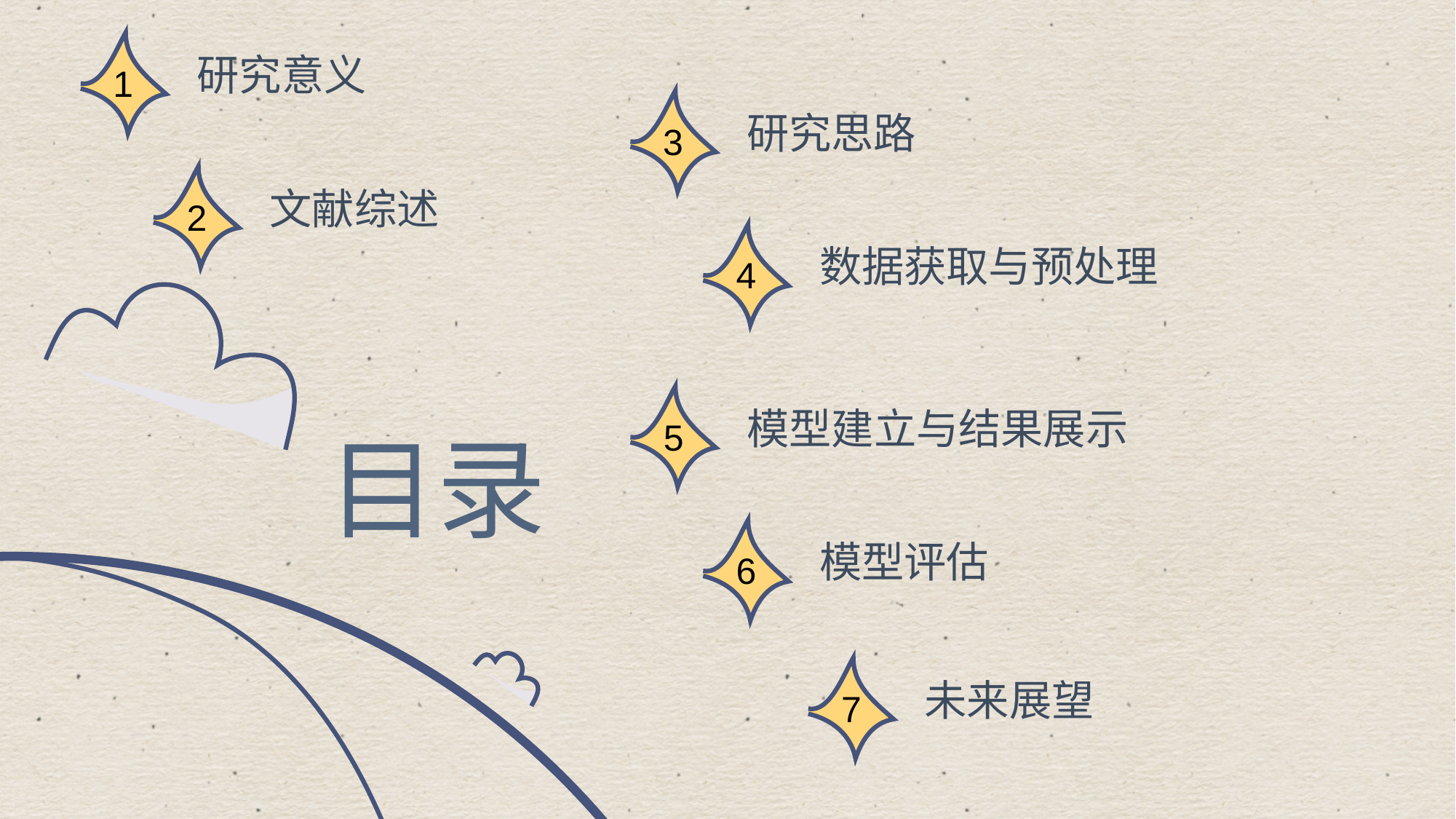

1
研究意义

2
文献综述

3
研究思路

4
数据获取与预处理

5
模型建立与结果展示

6
模型评估
目录

7
未来展望